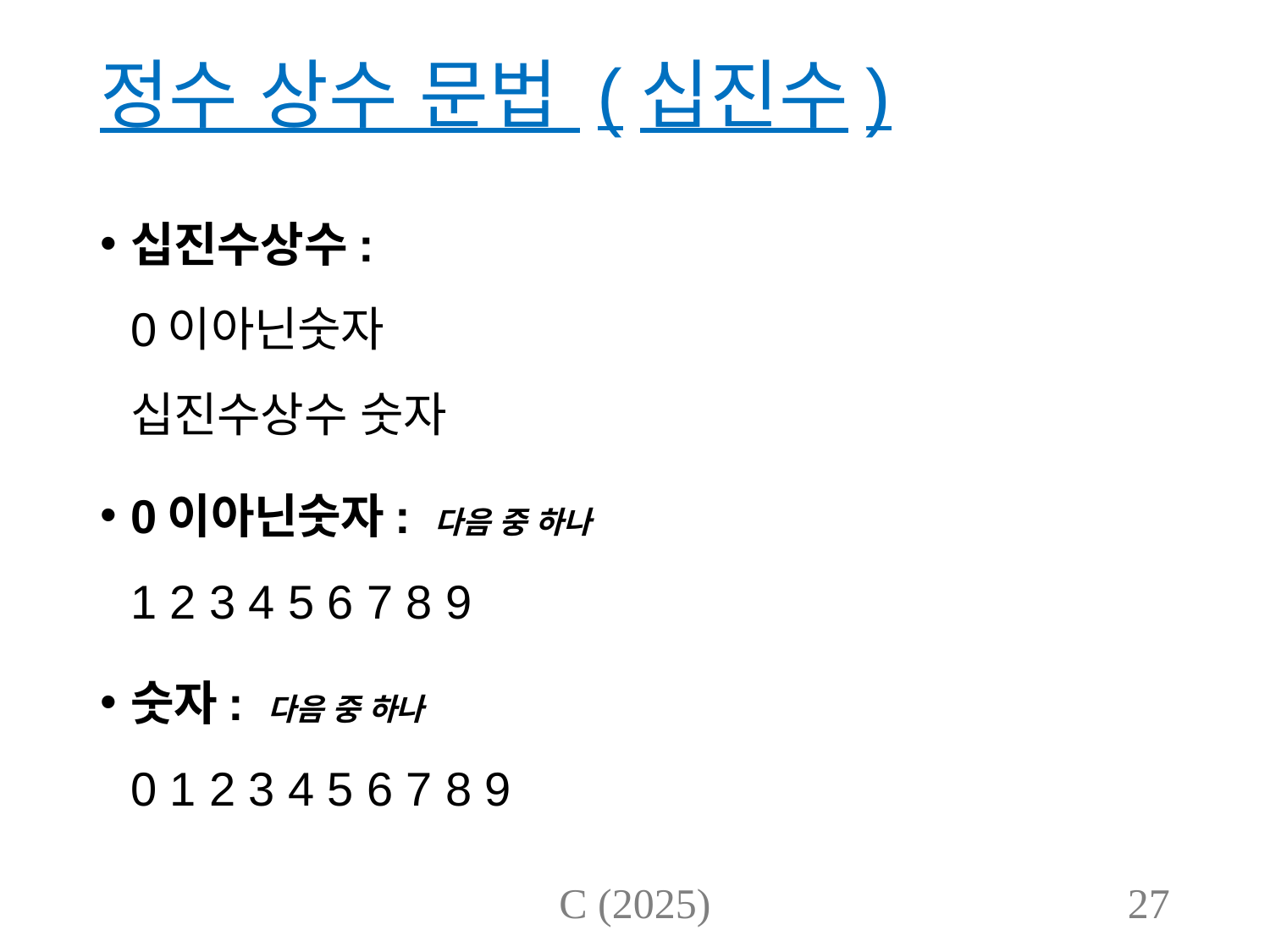

# 정수 상수 문법 (십진수)
십진수상수:
0이아닌숫자
십진수상수 숫자
0이아닌숫자: 다음 중 하나
1 2 3 4 5 6 7 8 9
숫자: 다음 중 하나
0 1 2 3 4 5 6 7 8 9
C (2025)
27